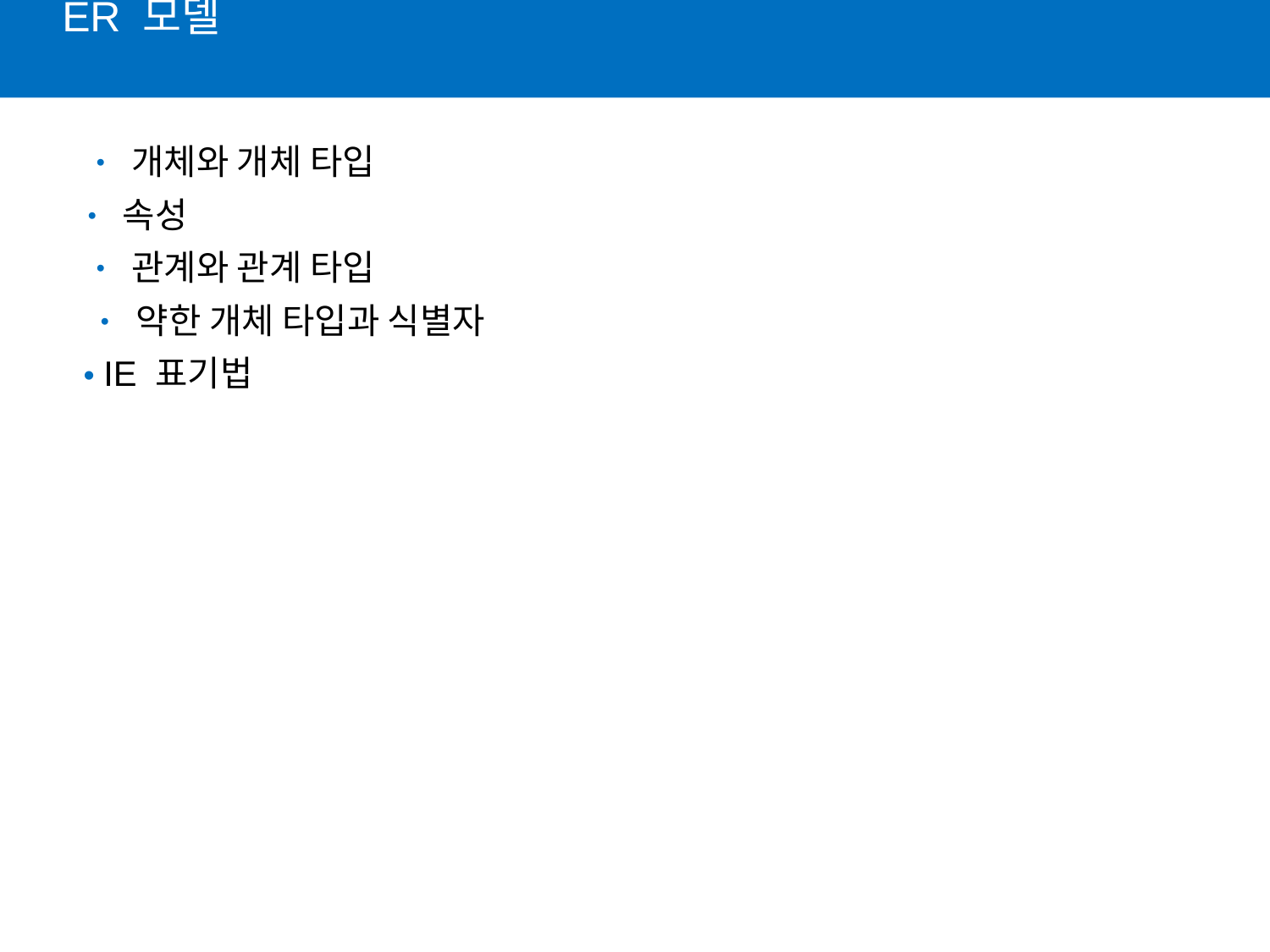

ER 모델
• 개체와 개체 타입
• 속성
• 관계와 관계 타입
• 약한 개체 타입과 식별자
• IE 표기법